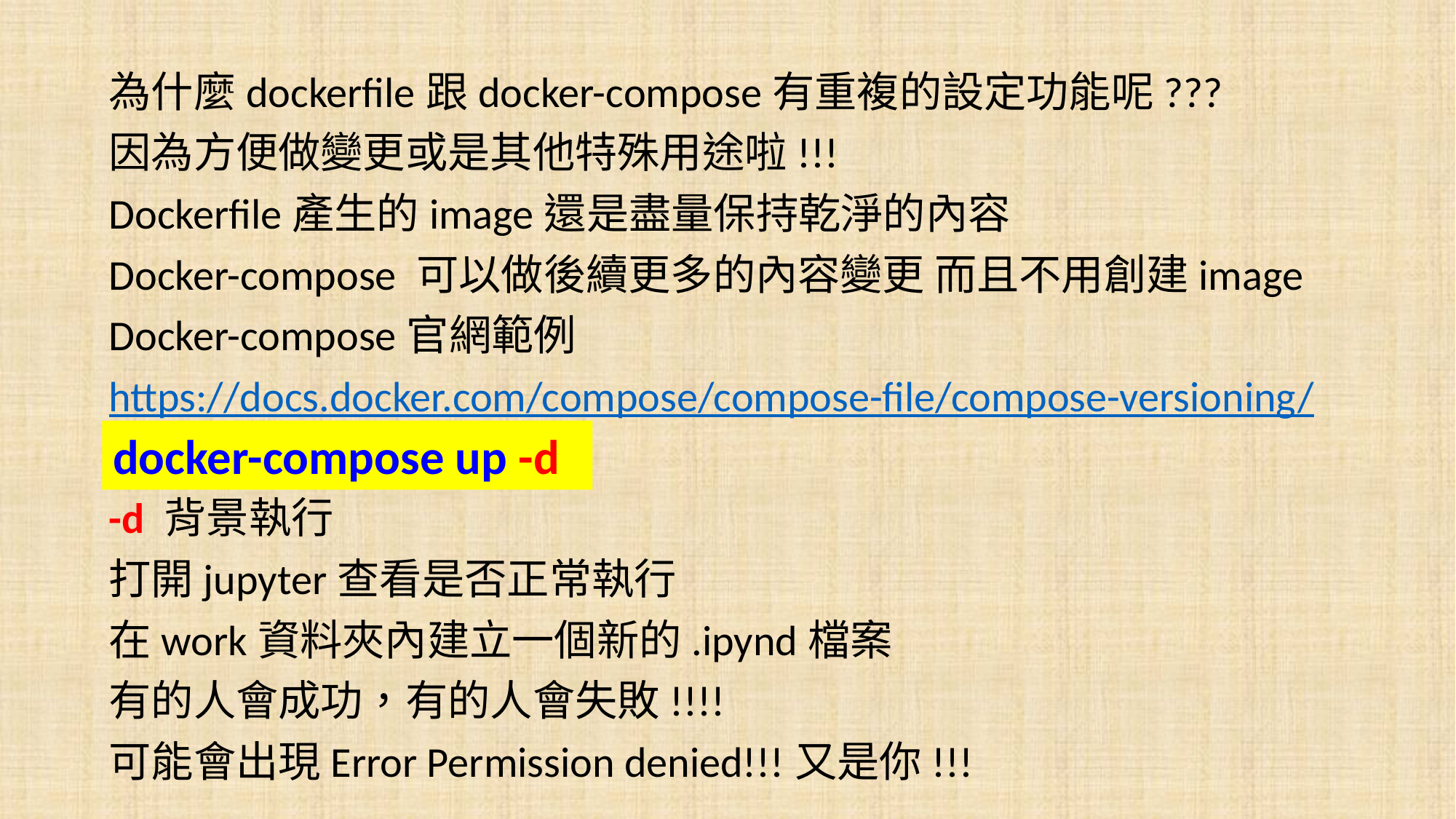

為什麼dockerfile跟docker-compose有重複的設定功能呢???
因為方便做變更或是其他特殊用途啦!!!
Dockerfile產生的image還是盡量保持乾淨的內容
Docker-compose 可以做後續更多的內容變更 而且不用創建image
Docker-compose官網範例
https://docs.docker.com/compose/compose-file/compose-versioning/

-d 背景執行
打開jupyter查看是否正常執行
在work資料夾內建立一個新的.ipynd檔案
有的人會成功，有的人會失敗!!!!
可能會出現Error Permission denied!!!又是你!!!
docker-compose up -d